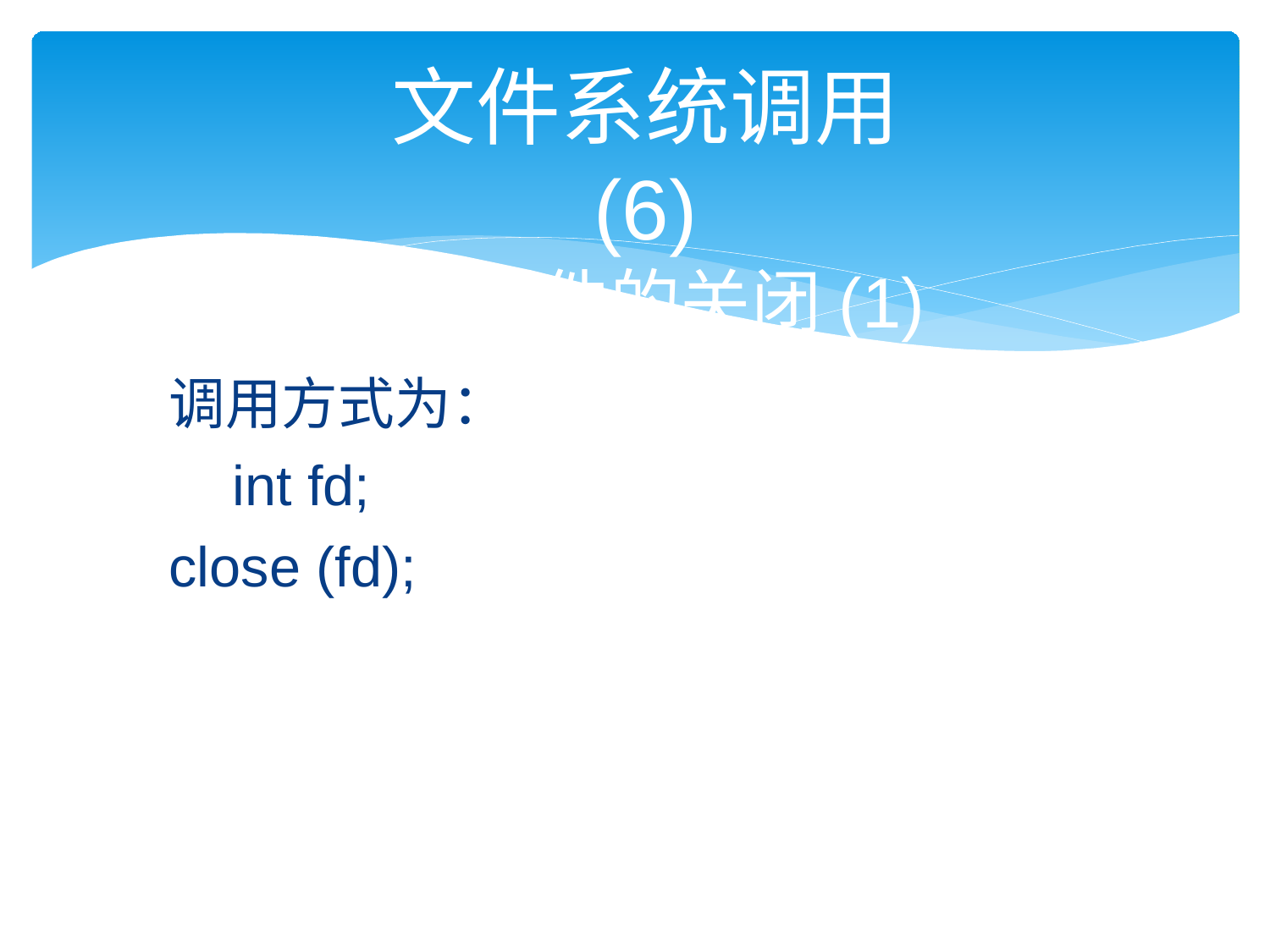

# 文件系统调用 (6)
(4)文件的关闭(1)
调用方式为：  int fd;
close (fd);